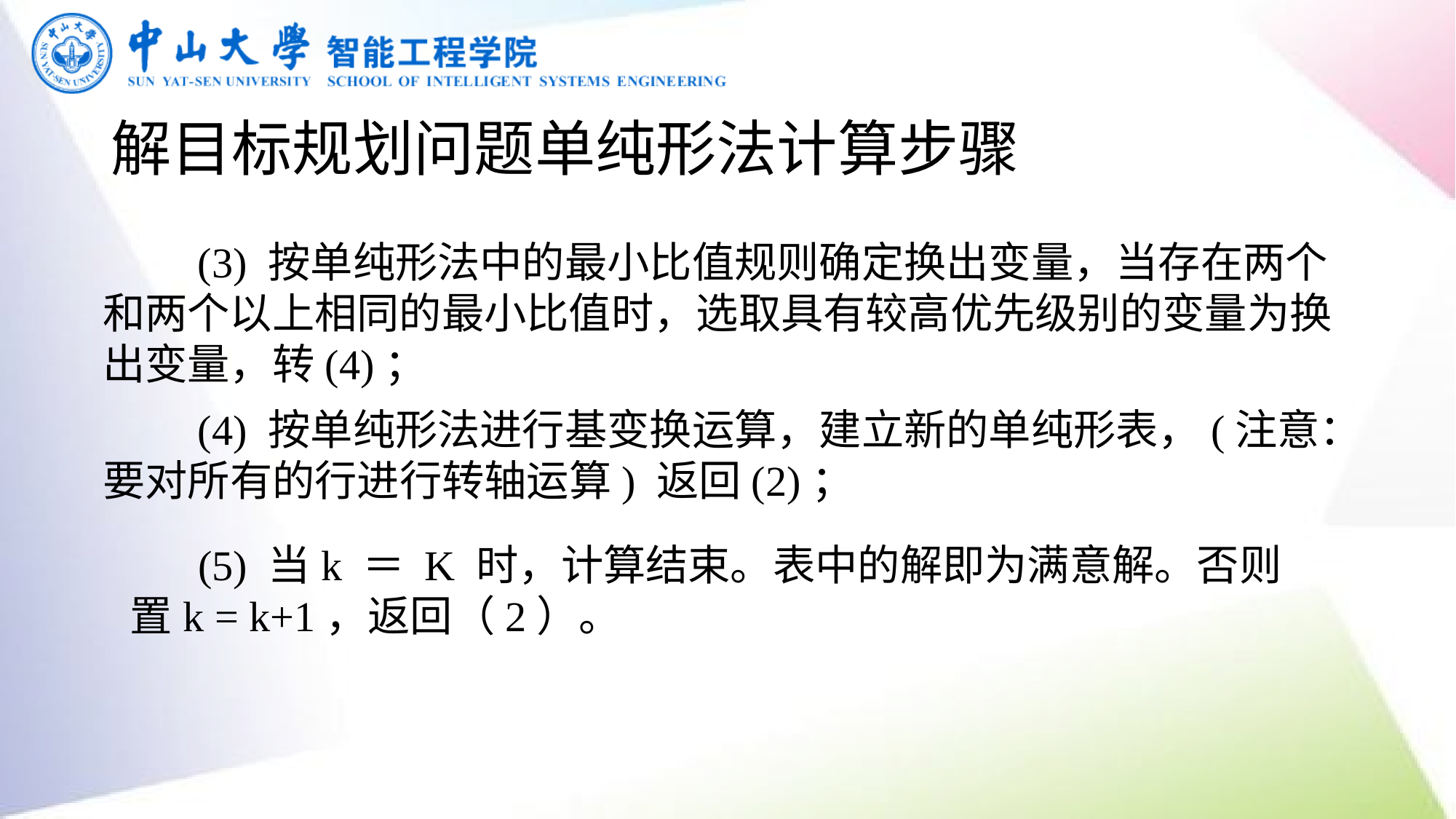

# 解目标规划问题单纯形法计算步骤
         (3) 按单纯形法中的最小比值规则确定换出变量，当存在两个和两个以上相同的最小比值时，选取具有较高优先级别的变量为换出变量，转(4)；
         (4) 按单纯形法进行基变换运算，建立新的单纯形表，(注意：要对所有的行进行转轴运算) 返回(2)；
         (5) 当k ＝ K 时，计算结束。表中的解即为满意解。否则置k = k+1，返回（2）。